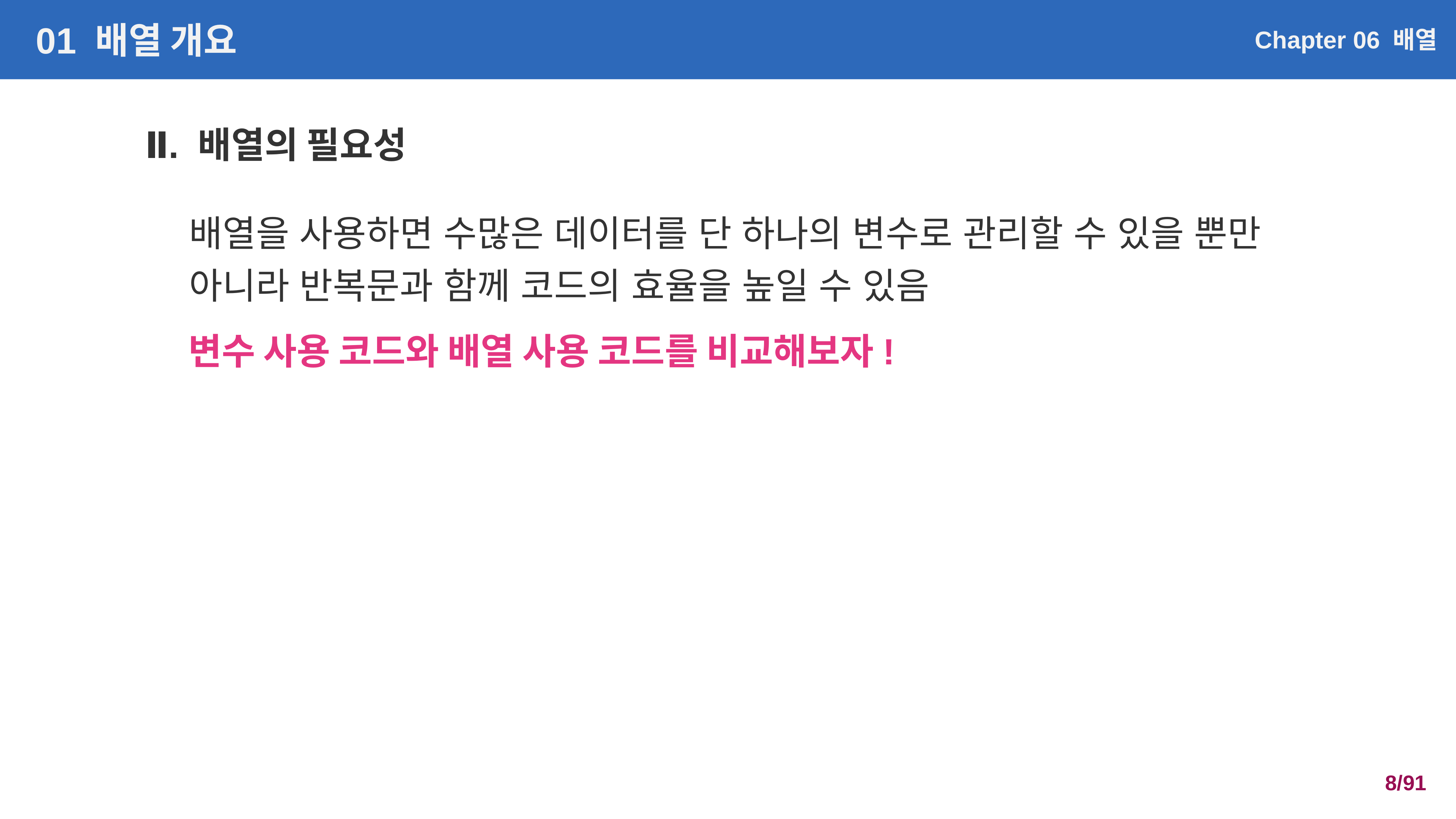

01 배열 개요
Chapter 06 배열
Ⅱ. 배열의 필요성
배열을 사용하면 수많은 데이터를 단 하나의 변수로 관리할 수 있을 뿐만
아니라 반복문과 함께 코드의 효율을 높일 수 있음
변수 사용 코드와 배열 사용 코드를 비교해보자!